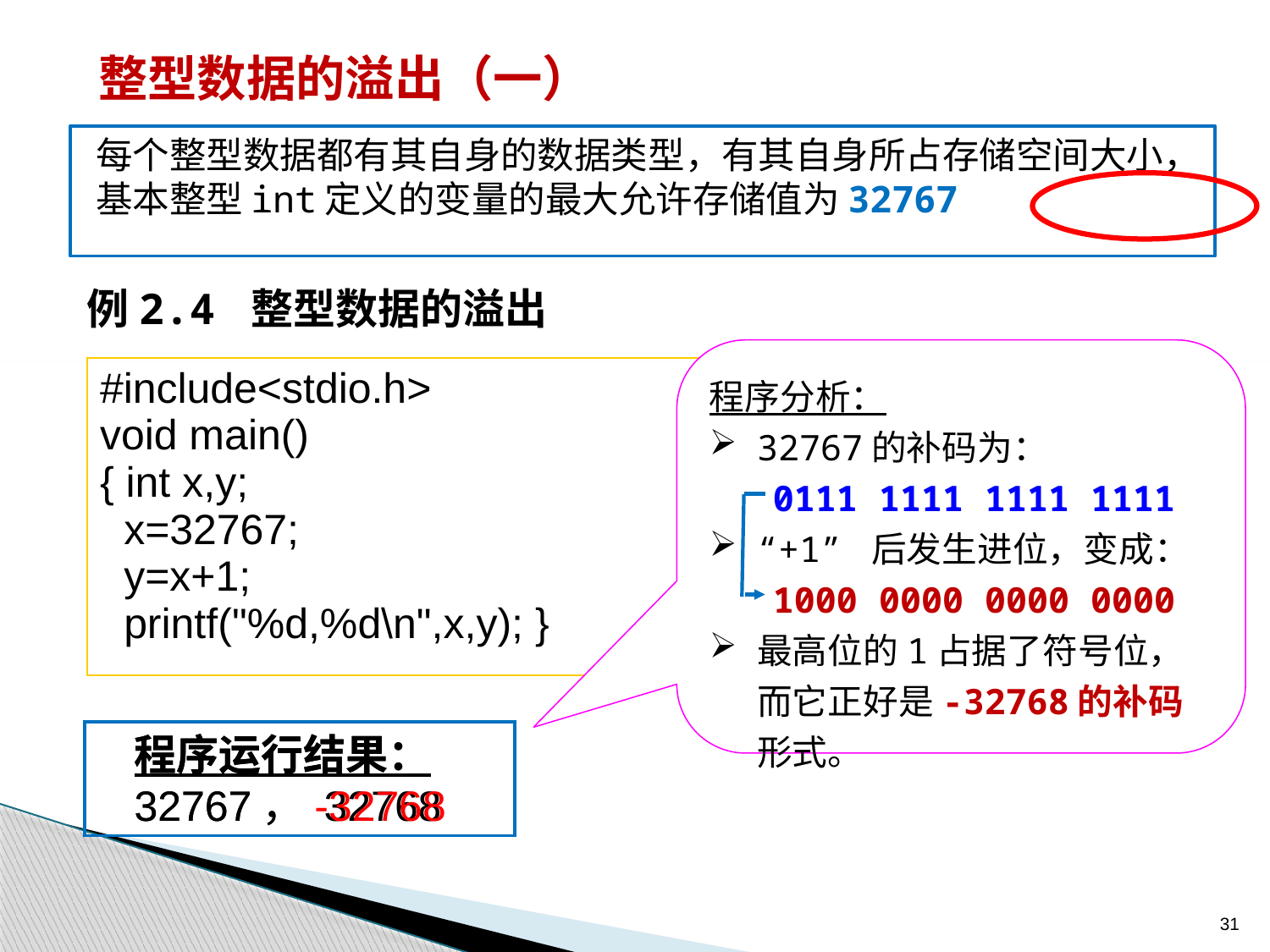

# 整型数据的溢出（一）
每个整型数据都有其自身的数据类型，有其自身所占存储空间大小，基本整型int定义的变量的最大允许存储值为32767

例2.4 整型数据的溢出
程序分析：
32767的补码为：
   0111 1111 1111 1111
“+1” 后发生进位，变成：
   1000 0000 0000 0000
最高位的1占据了符号位，而它正好是-32768的补码形式。
| #include<stdio.h> void main() { int x,y; x=32767; y=x+1; printf("%d,%d\n",x,y); } |
| --- |

程序运行结果：
32767， 32768
程序运行结果：
32767，-32768
31